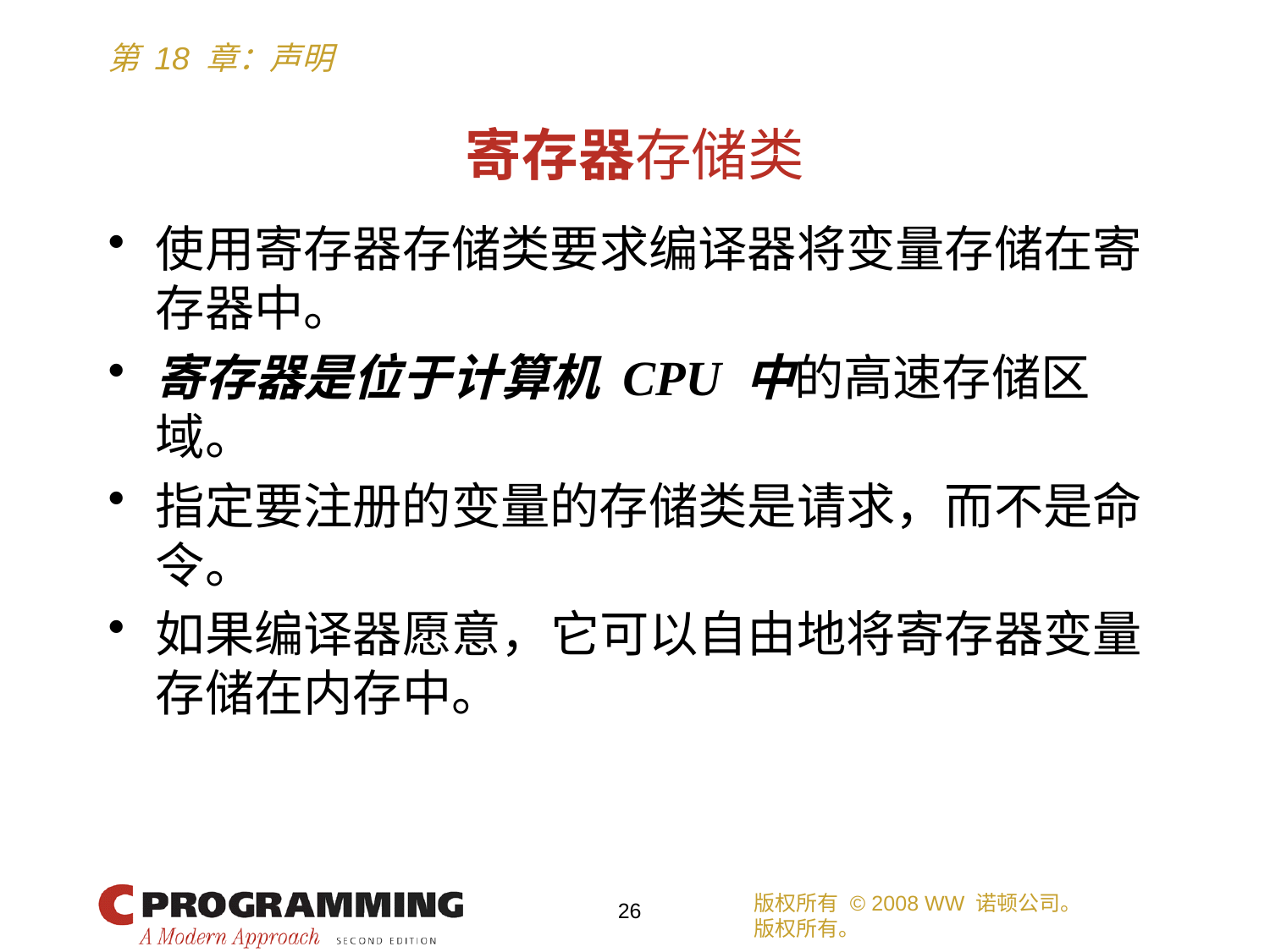

# 寄存器存储类
使用寄存器存储类要求编译器将变量存储在寄存器中。
寄存器是位于计算机 CPU 中的高速存储区域。
指定要注册的变量的存储类是请求，而不是命令。
如果编译器愿意，它可以自由地将寄存器变量存储在内存中。
版权所有 © 2008 WW 诺顿公司。
版权所有。
26